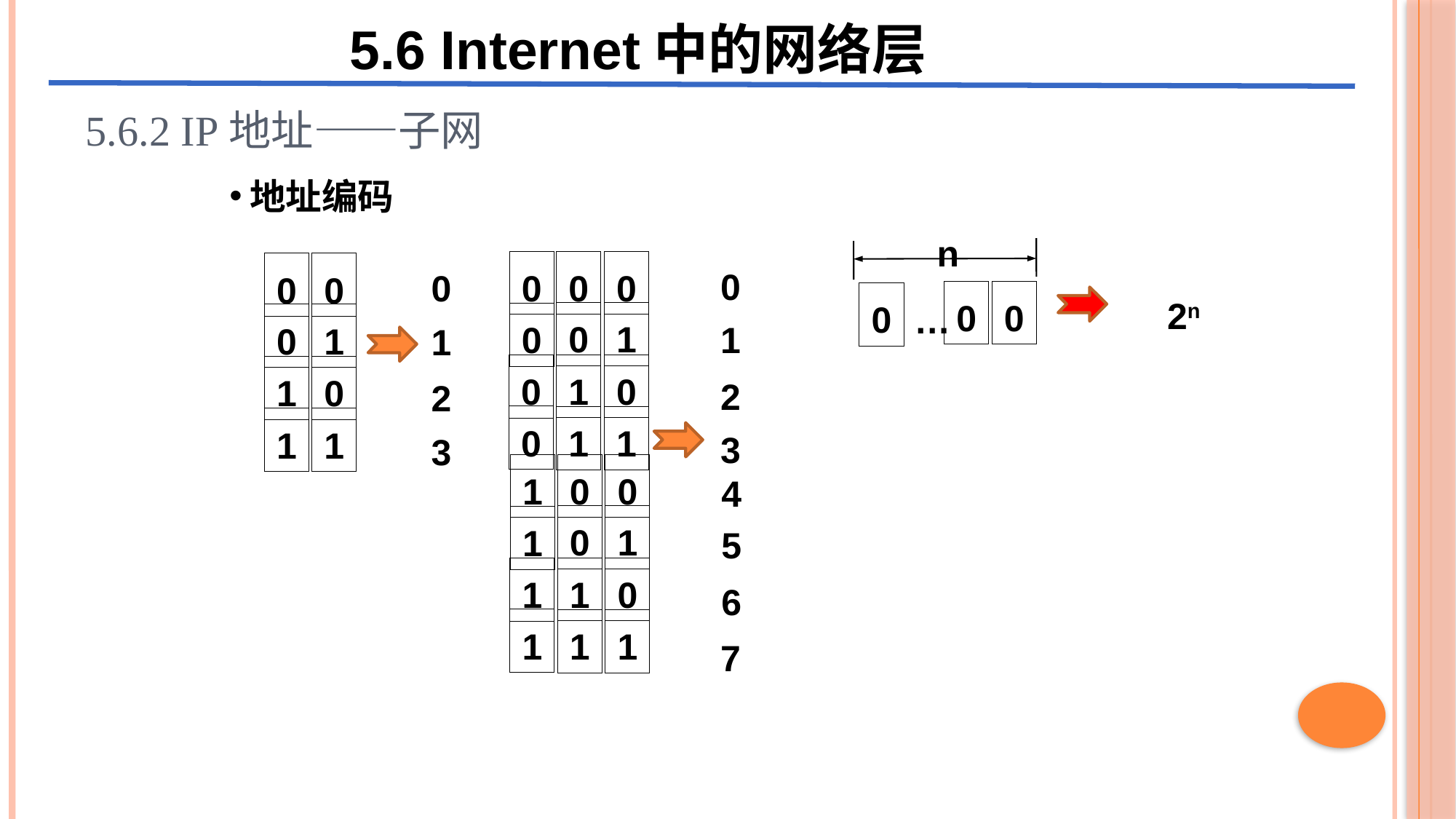

5.6 Internet中的网络层
# 5.6.2 IP地址——子网
地址编码

n

2n
0
0
0
…

0
0
0
0
0
1
0
1
1
0
0
2
0
1
1
3

1
0
0
4
0
1
1
5
1
0
1
6
1
1
1
7
0
0
0
0
1
1

1
0
2
1
1
3